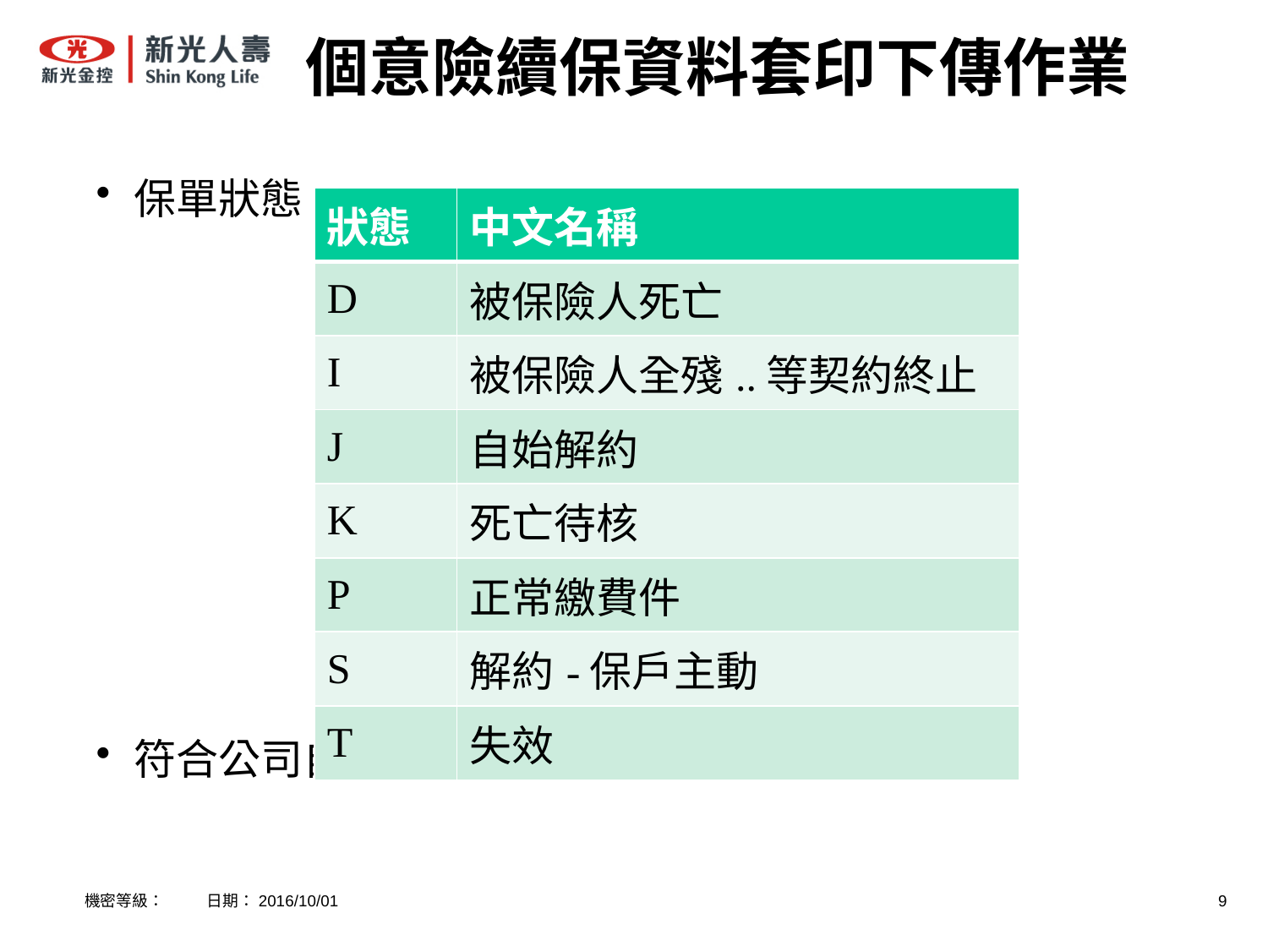

# 個意險續保資料套印下傳作業
保單狀態

符合公司自動續保?

| 狀態​ | 中文名稱​ |
| --- | --- |
| D​ | 被保險人死亡​ |
| I​ | 被保險人全殘..等契約終止​ |
| J​ | 自始解約​ |
| K​ | 死亡待核​ |
| P​ | 正常繳費件​ |
| S​ | 解約-保戶主動​ |
| T​ | 失效​ |
機密等級：            日期：2016/10/01